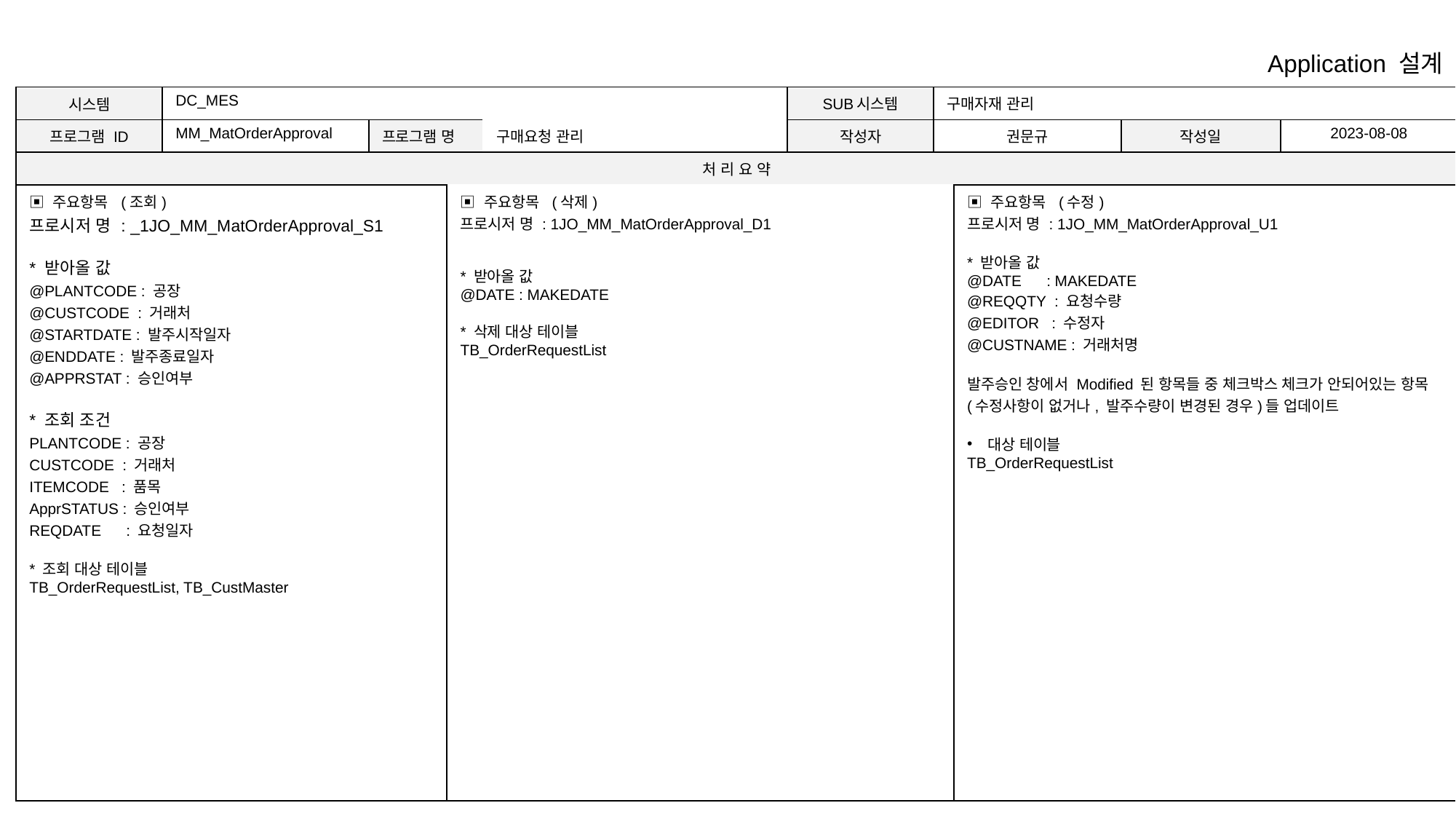

Application 설계
| 시스템 | DC\_MES |  |  |  | SUB시스템 | 구매자재 관리 |  |  |  |
| --- | --- | --- | --- | --- | --- | --- | --- | --- | --- |
| 프로그램 ID | MM\_MatOrderApproval | 프로그램 명 |  | 구매요청 관리 | 작성자 | 권문규 |  | 작성일 | 2023-08-08 |
| 처 리 요 약 |  |  |  |  |  |  |  |  |  |
| ▣ 주요항목 (조회) 프로시저 명 : \_1JO\_MM\_MatOrderApproval\_S1 \* 받아올 값 @PLANTCODE : 공장 @CUSTCODE : 거래처 @STARTDATE : 발주시작일자 @ENDDATE : 발주종료일자 @APPRSTAT : 승인여부 \* 조회 조건 PLANTCODE : 공장 CUSTCODE : 거래처 ITEMCODE : 품목 ApprSTATUS : 승인여부 REQDATE : 요청일자 \* 조회 대상 테이블 TB\_OrderRequestList, TB\_CustMaster |  |  | ▣ 주요항목 (삭제) 프로시저 명 : 1JO\_MM\_MatOrderApproval\_D1 \* 받아올 값 @DATE : MAKEDATE \* 삭제 대상 테이블 TB\_OrderRequestList |  |  |  | ▣ 주요항목 (수정) 프로시저 명 : 1JO\_MM\_MatOrderApproval\_U1 \* 받아올 값 @DATE : MAKEDATE @REQQTY : 요청수량 @EDITOR : 수정자 @CUSTNAME : 거래처명 발주승인 창에서 Modified 된 항목들 중 체크박스 체크가 안되어있는 항목(수정사항이 없거나, 발주수량이 변경된 경우)들 업데이트 대상 테이블 TB\_OrderRequestList |  |  |